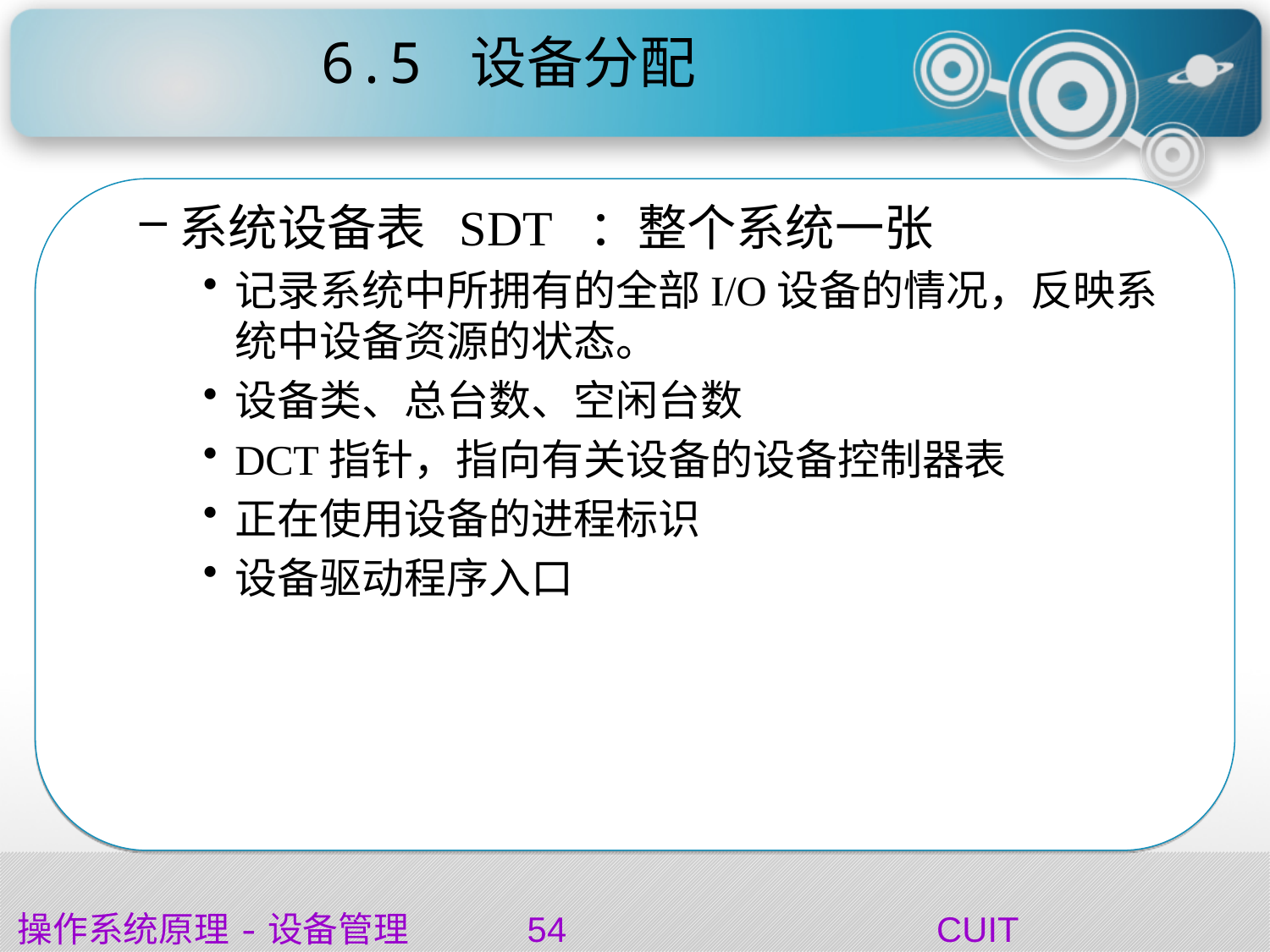

# 6.5 设备分配
系统设备表  SDT  ：整个系统一张
记录系统中所拥有的全部I/O设备的情况，反映系统中设备资源的状态。
设备类、总台数、空闲台数
DCT指针，指向有关设备的设备控制器表
正在使用设备的进程标识
设备驱动程序入口